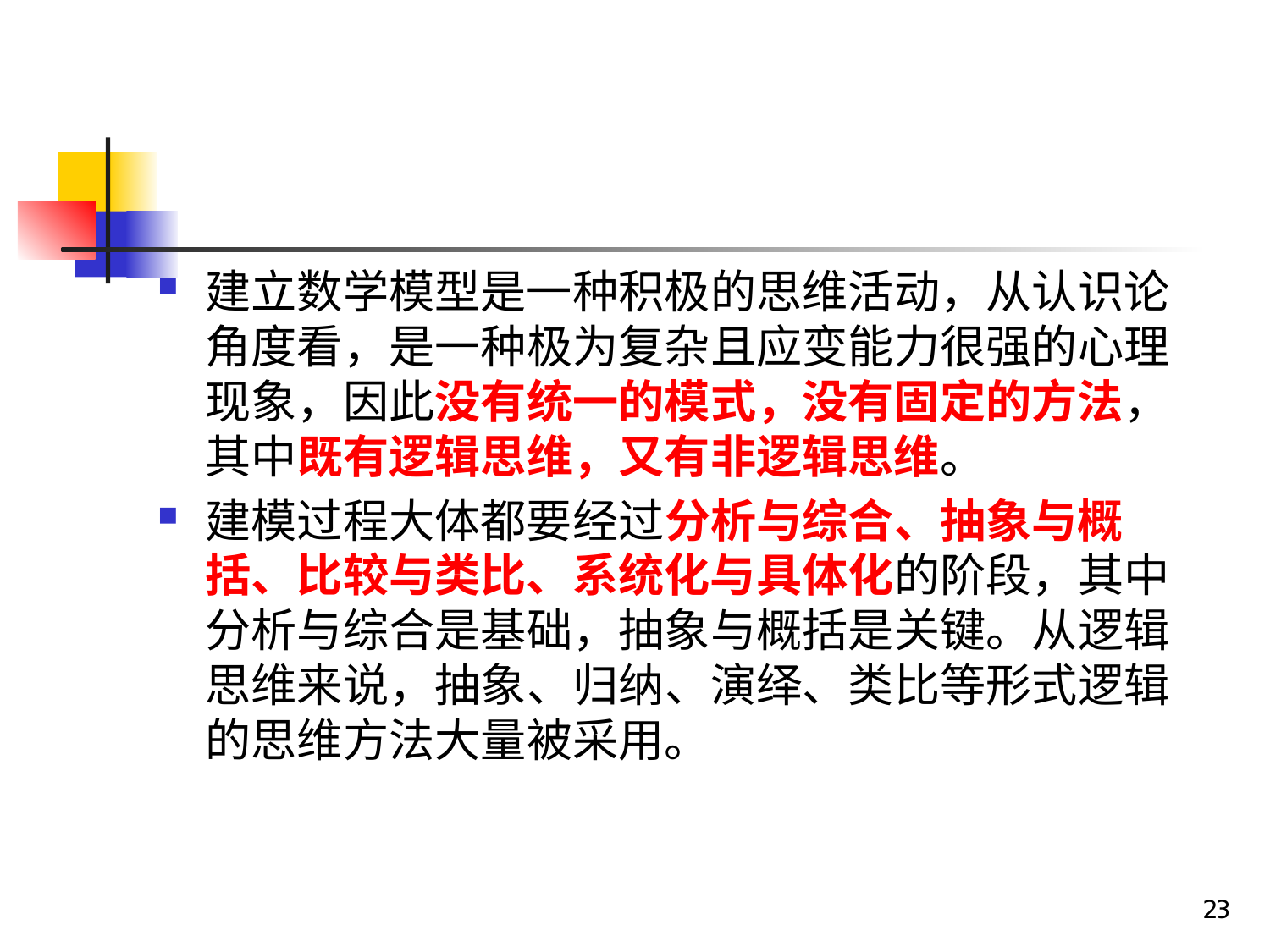

#
建立数学模型是一种积极的思维活动，从认识论角度看，是一种极为复杂且应变能力很强的心理现象，因此没有统一的模式，没有固定的方法，其中既有逻辑思维，又有非逻辑思维。
建模过程大体都要经过分析与综合、抽象与概括、比较与类比、系统化与具体化的阶段，其中分析与综合是基础，抽象与概括是关键。从逻辑思维来说，抽象、归纳、演绎、类比等形式逻辑的思维方法大量被采用。
23